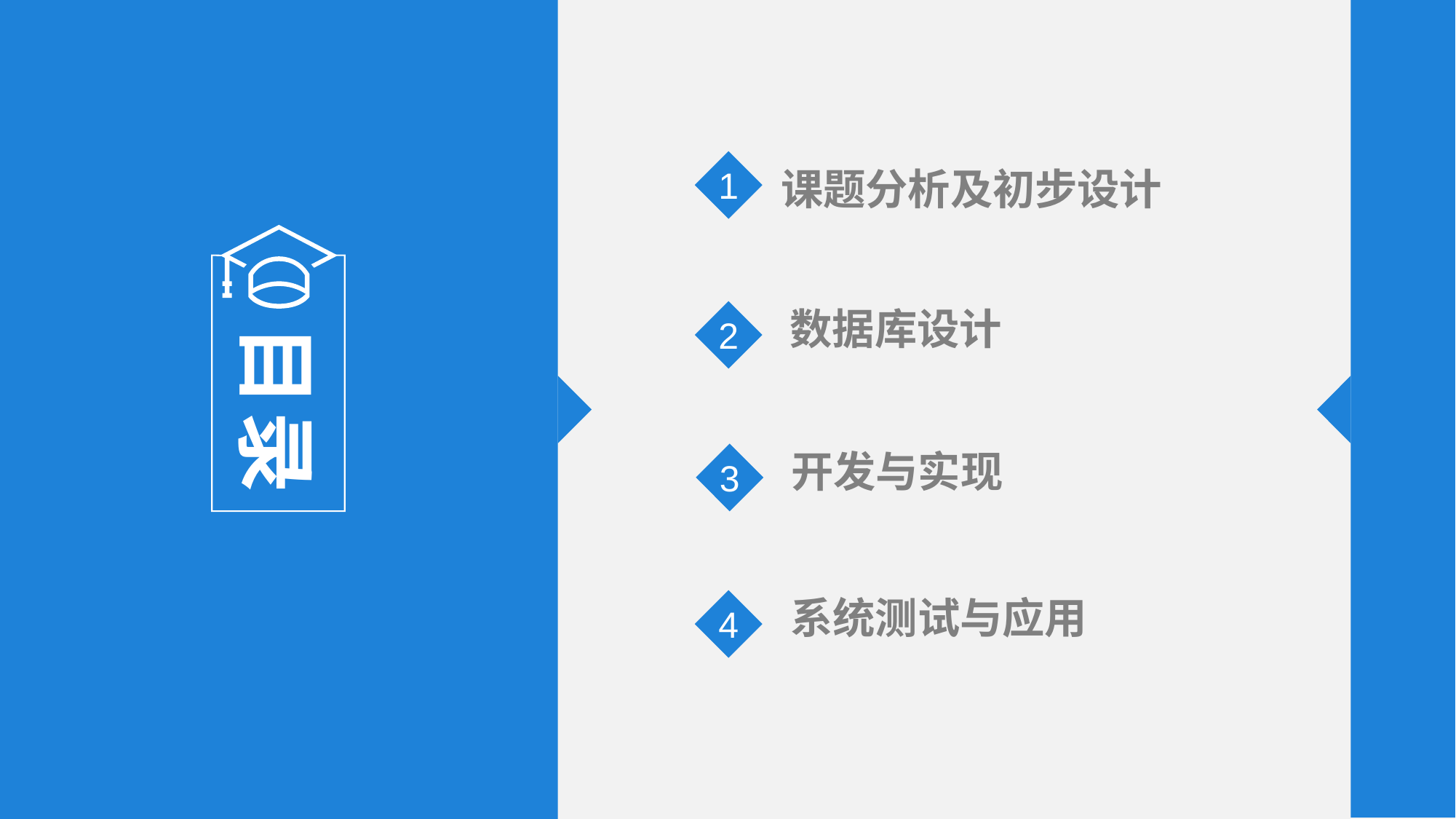

目录

1
课题分析及初步设计

数据库设计

2

开发与实现

3
系统测试与应用

4